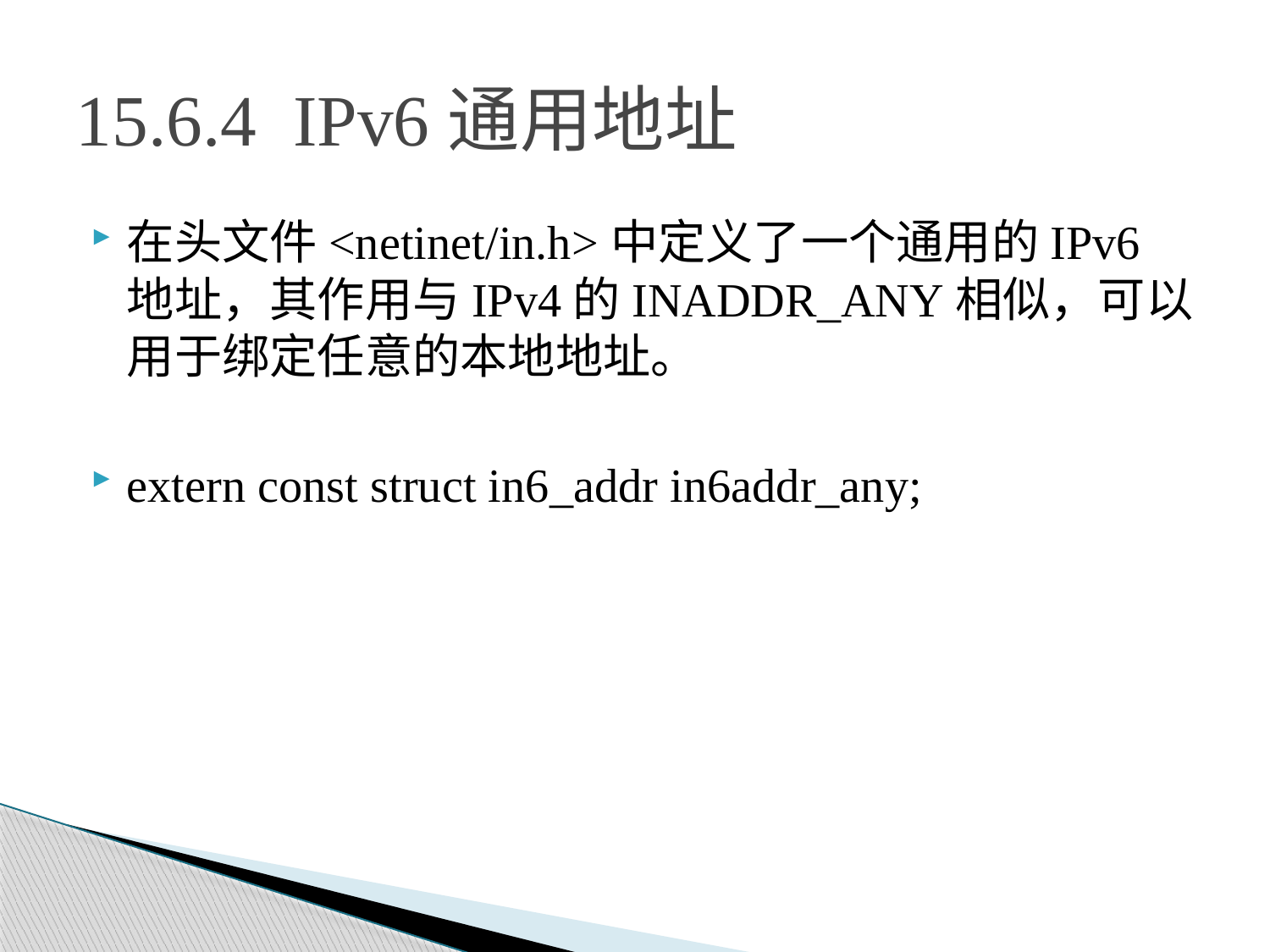

# 15.6.4  IPv6通用地址
在头文件<netinet/in.h>中定义了一个通用的IPv6地址，其作用与IPv4的INADDR_ANY相似，可以用于绑定任意的本地地址。

extern const struct in6_addr in6addr_any;